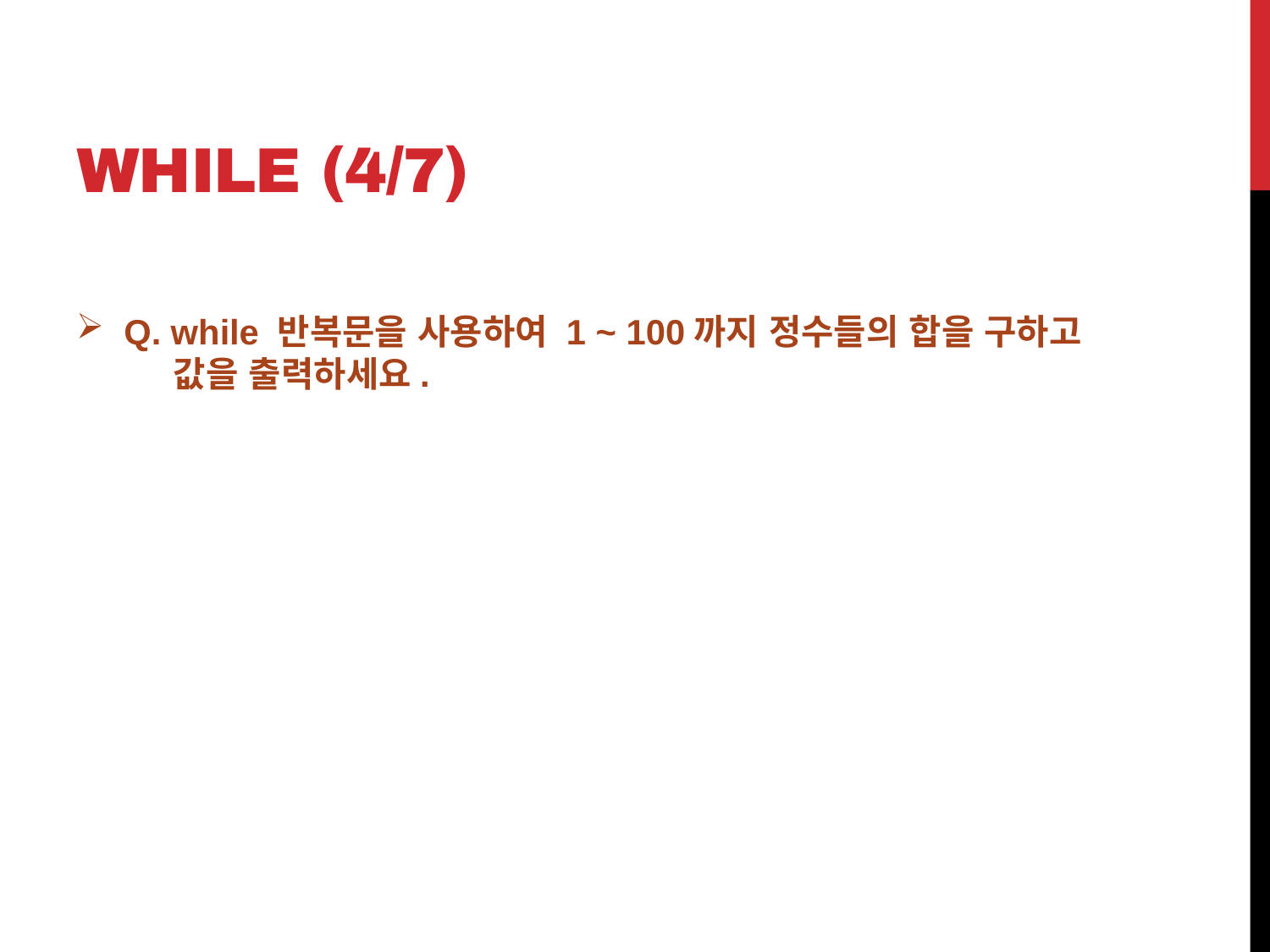

# while (4/7)

Q. while 반복문을 사용하여 1 ~ 100까지 정수들의 합을 구하고
     값을 출력하세요.